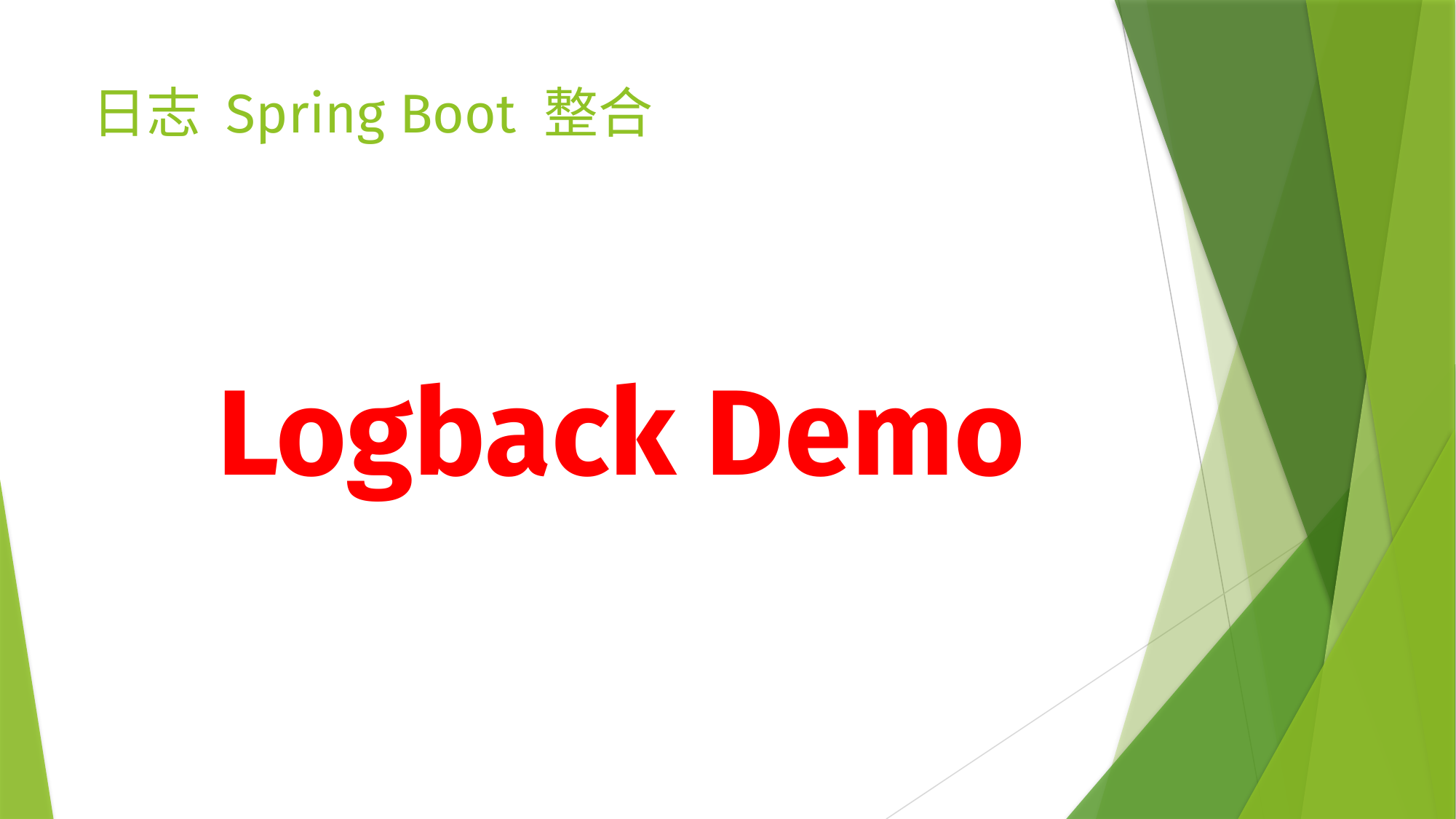

# 日志 Spring Boot 整合

Logback Demo